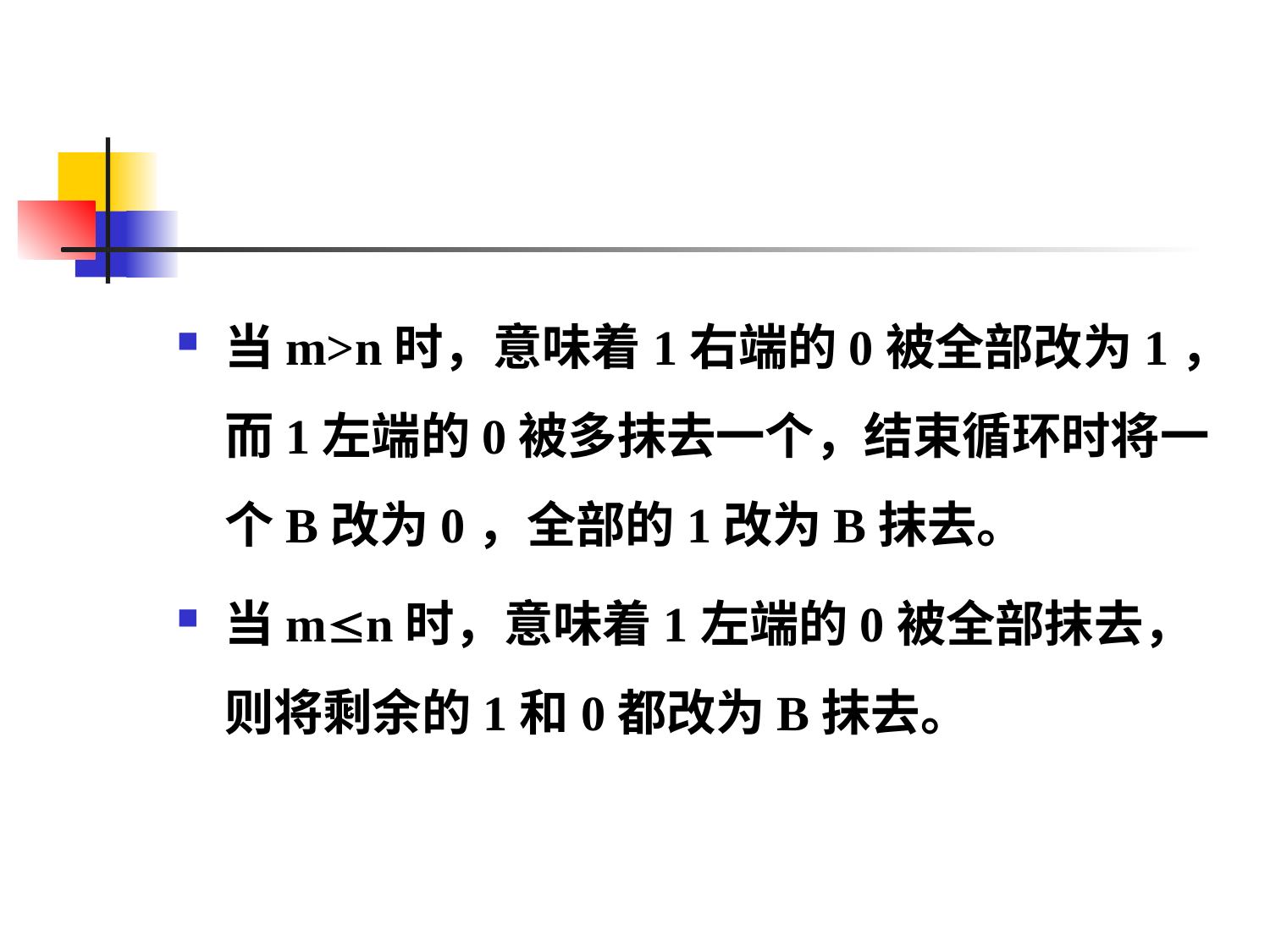

#
当m>n时，意味着1右端的0被全部改为1，而1左端的0被多抹去一个，结束循环时将一个B改为0，全部的1改为B抹去。
当m≤n时，意味着1左端的0被全部抹去，则将剩余的1和0都改为B抹去。